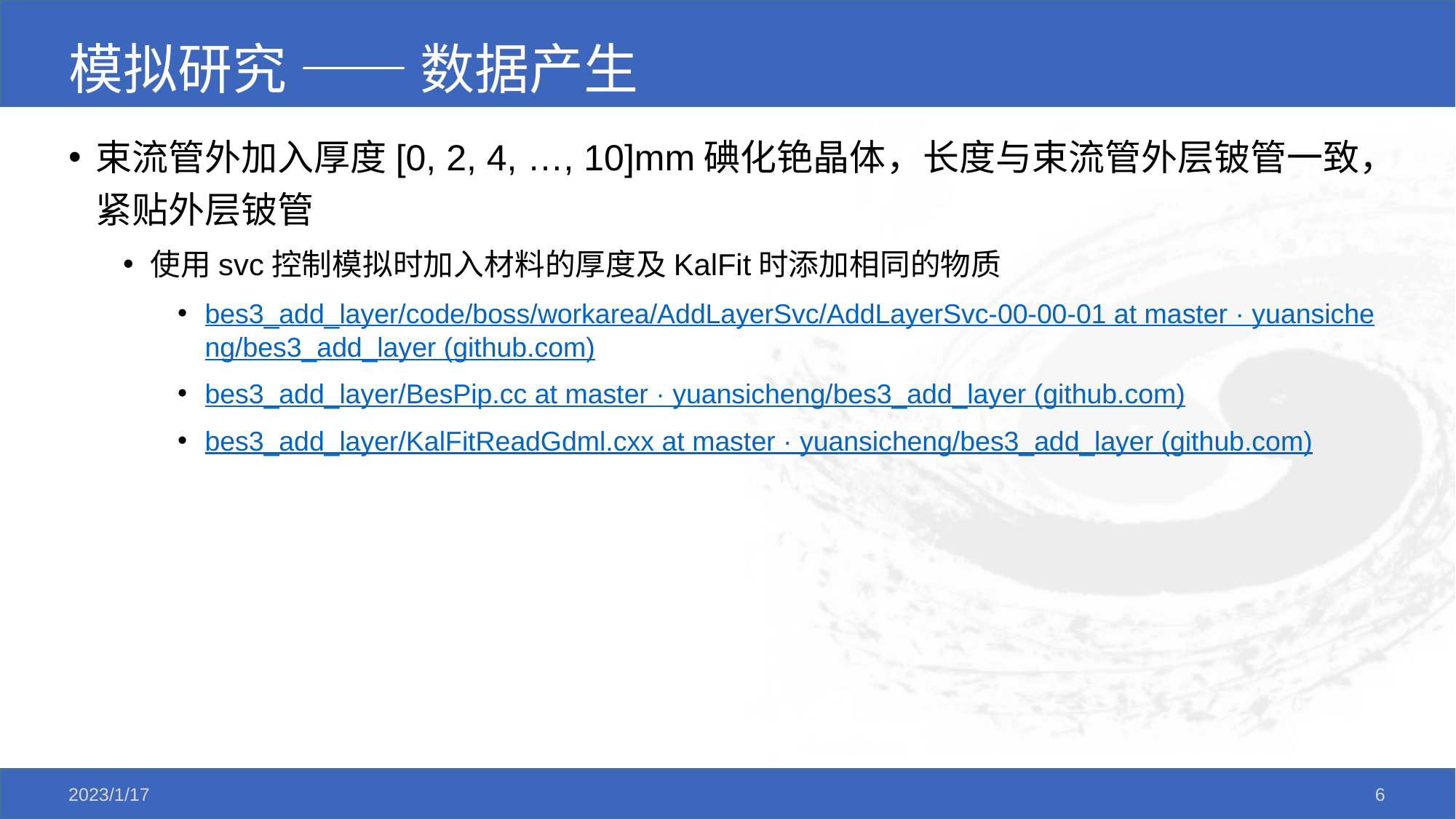

# 模拟研究 —— 数据产生
束流管外加入厚度[0, 2, 4, …, 10]mm碘化铯晶体，长度与束流管外层铍管一致，紧贴外层铍管
使用svc控制模拟时加入材料的厚度及KalFit时添加相同的物质
bes3_add_layer/code/boss/workarea/AddLayerSvc/AddLayerSvc-00-00-01 at master · yuansicheng/bes3_add_layer (github.com)
bes3_add_layer/BesPip.cc at master · yuansicheng/bes3_add_layer (github.com)
bes3_add_layer/KalFitReadGdml.cxx at master · yuansicheng/bes3_add_layer (github.com)
2023/1/17
6